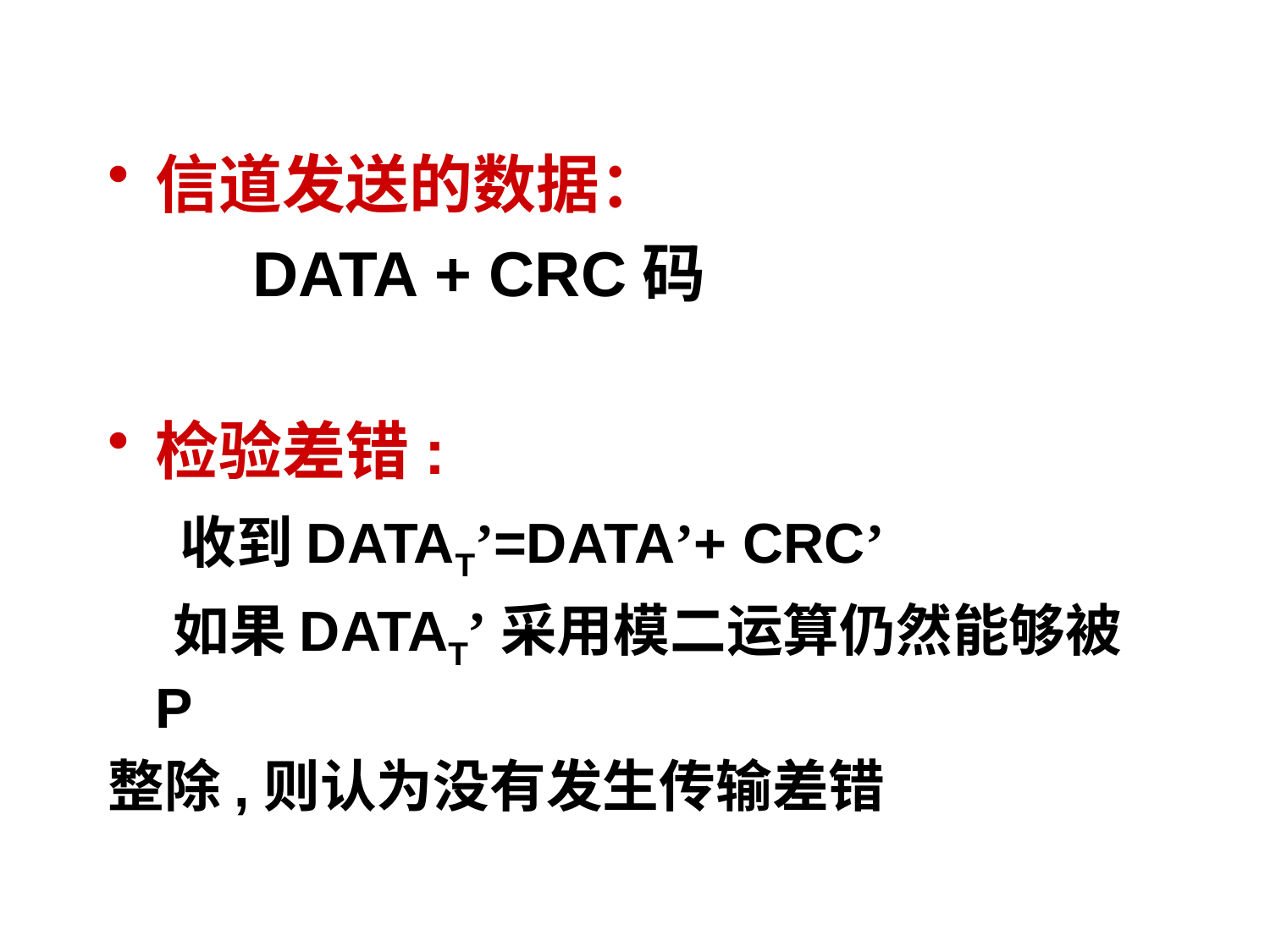

信道发送的数据：
         DATA + CRC码

检验差错:
    收到DATAT’=DATA’+ CRC’
    如果DATAT’采用模二运算仍然能够被P
整除,则认为没有发生传输差错